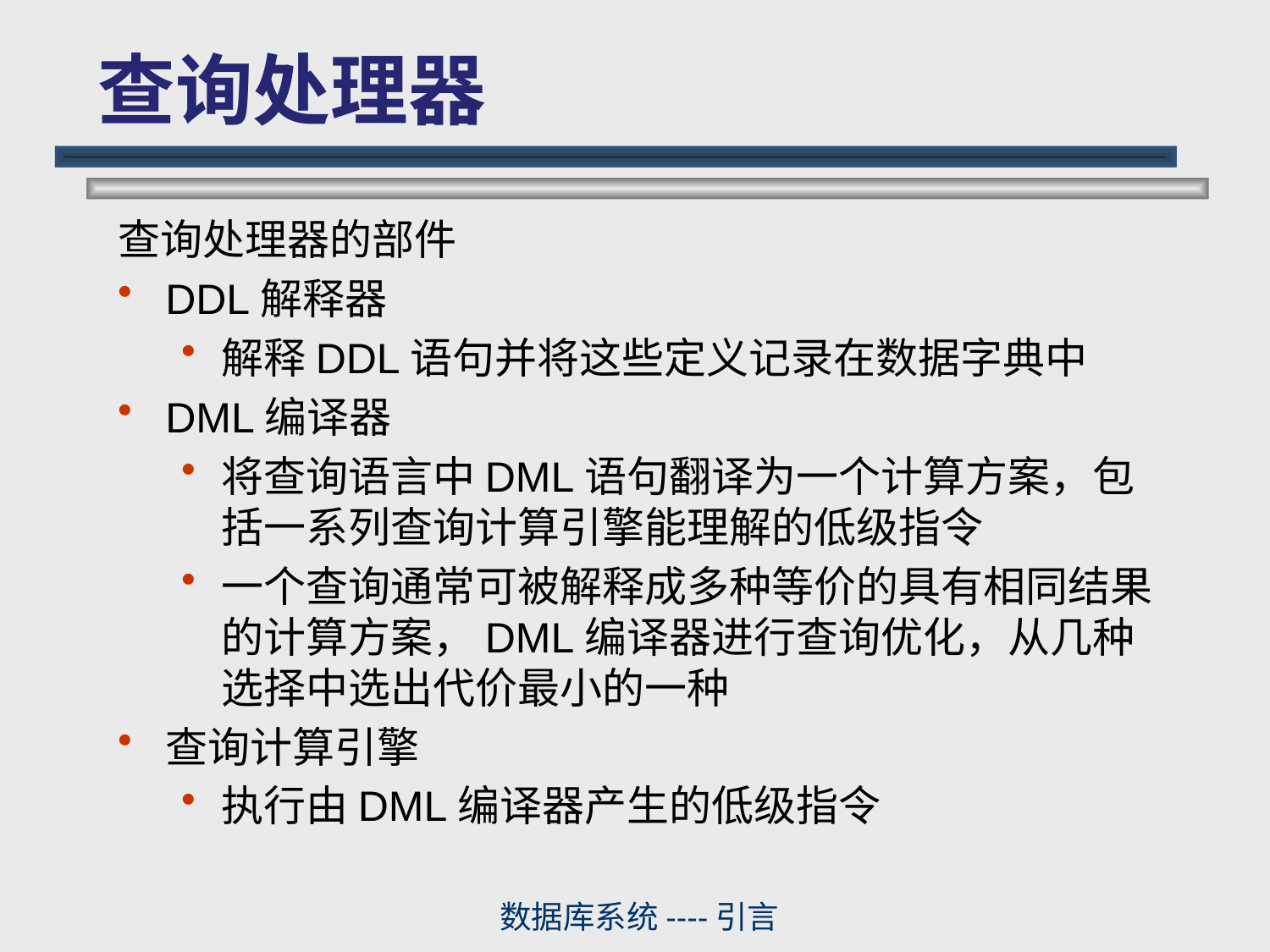

# 查询处理器
查询处理器的部件
DDL解释器
解释DDL语句并将这些定义记录在数据字典中
DML编译器
将查询语言中DML语句翻译为一个计算方案，包括一系列查询计算引擎能理解的低级指令
一个查询通常可被解释成多种等价的具有相同结果的计算方案，DML编译器进行查询优化，从几种选择中选出代价最小的一种
查询计算引擎
执行由DML编译器产生的低级指令
数据库系统----引言